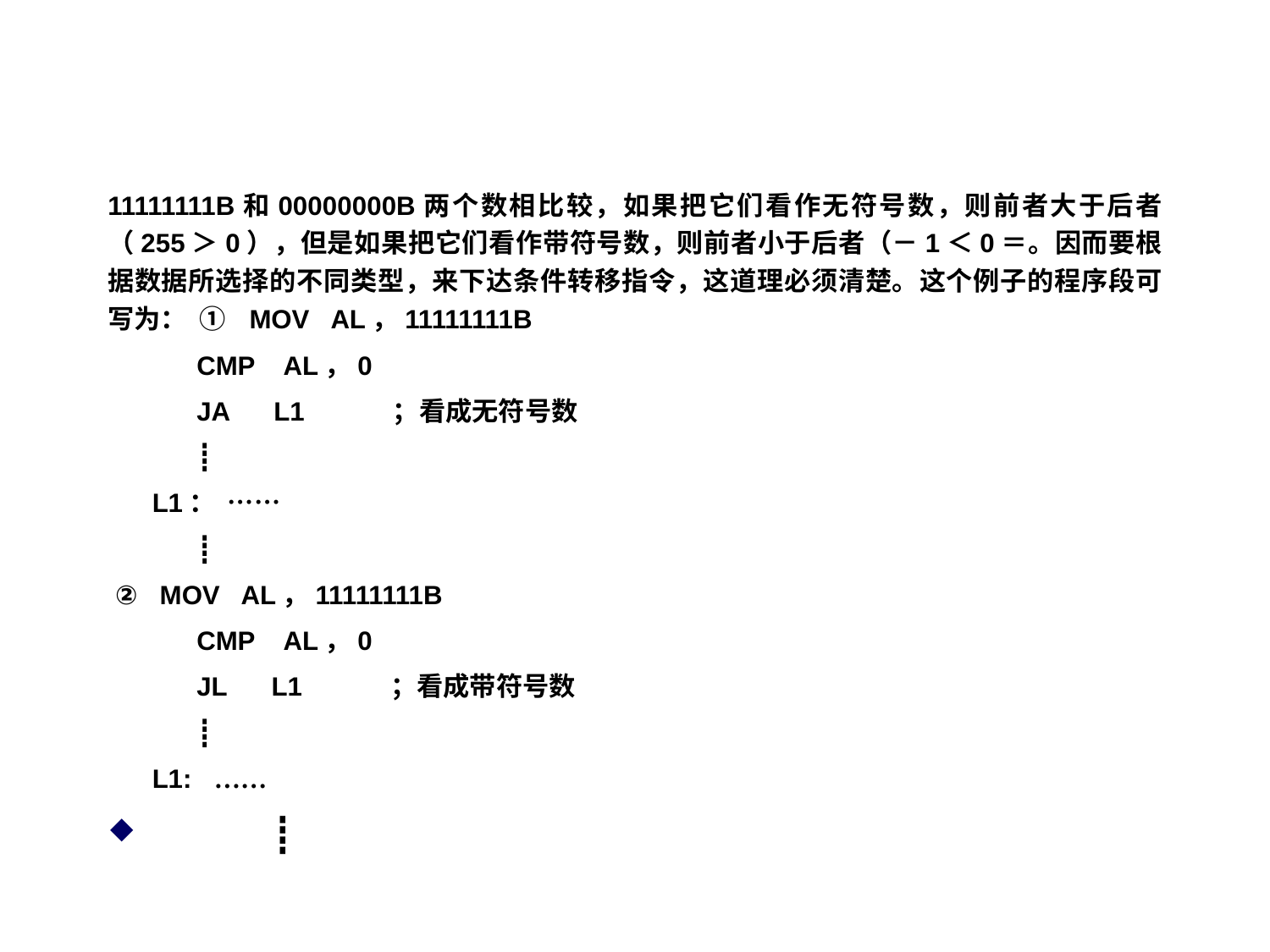

11111111B和00000000B两个数相比较，如果把它们看作无符号数，则前者大于后者（255＞0），但是如果把它们看作带符号数，则前者小于后者（－1＜0＝。因而要根据数据所选择的不同类型，来下达条件转移指令，这道理必须清楚。这个例子的程序段可写为：  ①   MOV   AL，11111111B
            CMP    AL，0
            JA      L1           ；看成无符号数
            ┋
      L1：  ……
            ┋
 ②   MOV   AL，11111111B
            CMP    AL，0
            JL      L1           ；看成带符号数
            ┋
      L1:   ……
            ┋